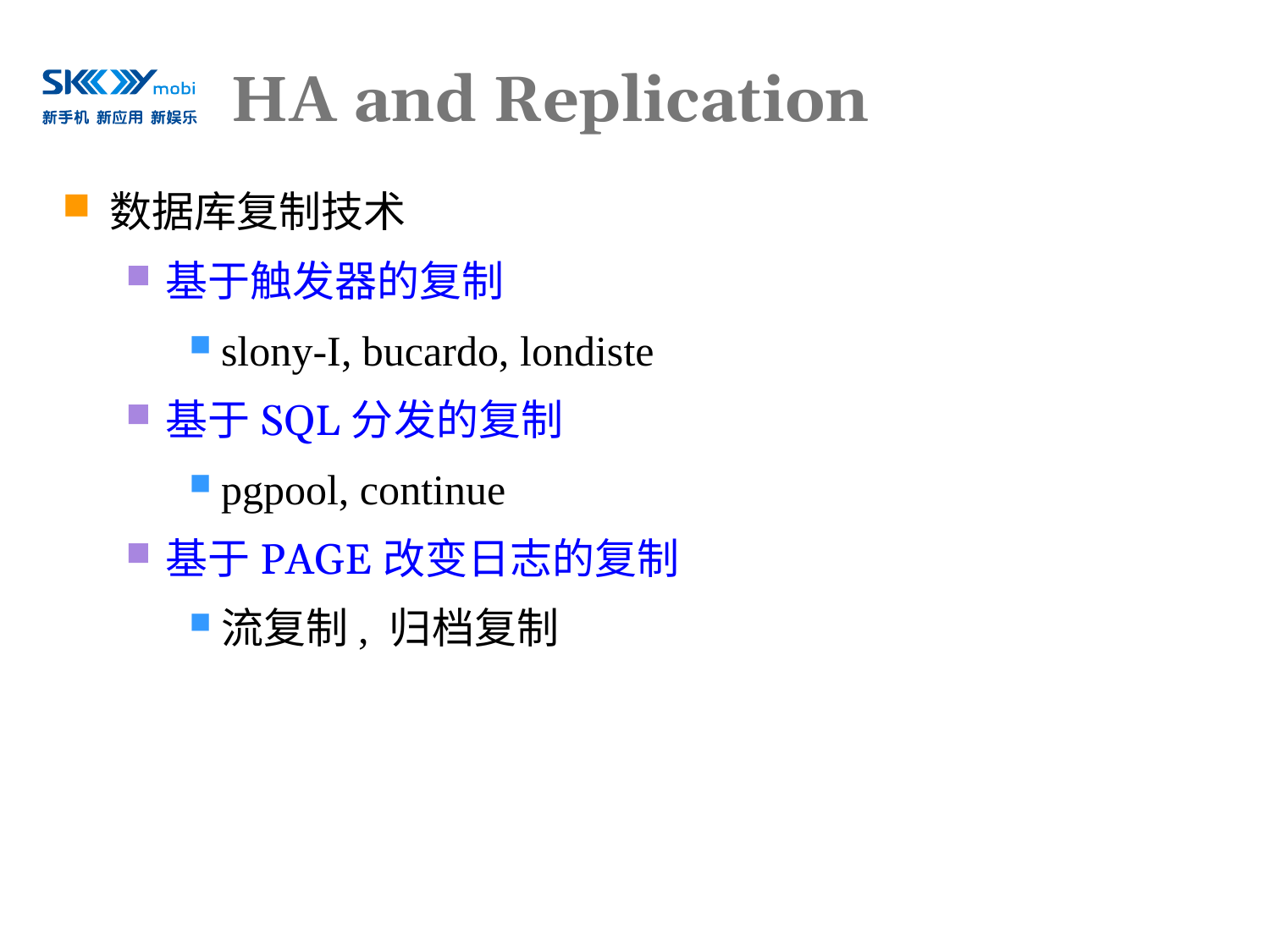

# HA and Replication
数据库复制技术
基于触发器的复制
slony-I, bucardo, londiste
基于SQL分发的复制
pgpool, continue
基于PAGE改变日志的复制
流复制, 归档复制